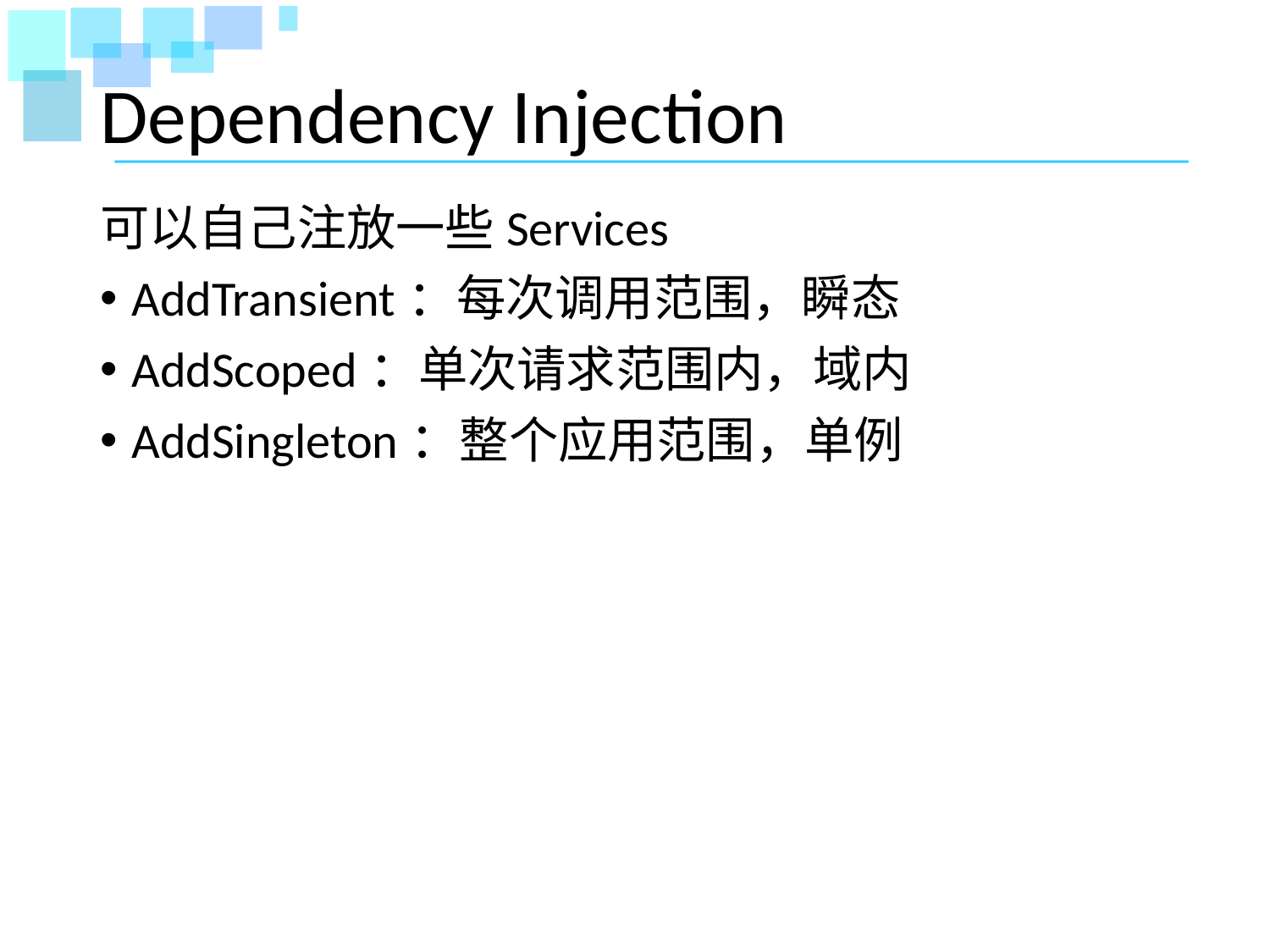

# Dependency Injection
可以自己注放一些Services
AddTransient：每次调用范围，瞬态
AddScoped：单次请求范围内，域内
AddSingleton：整个应用范围，单例